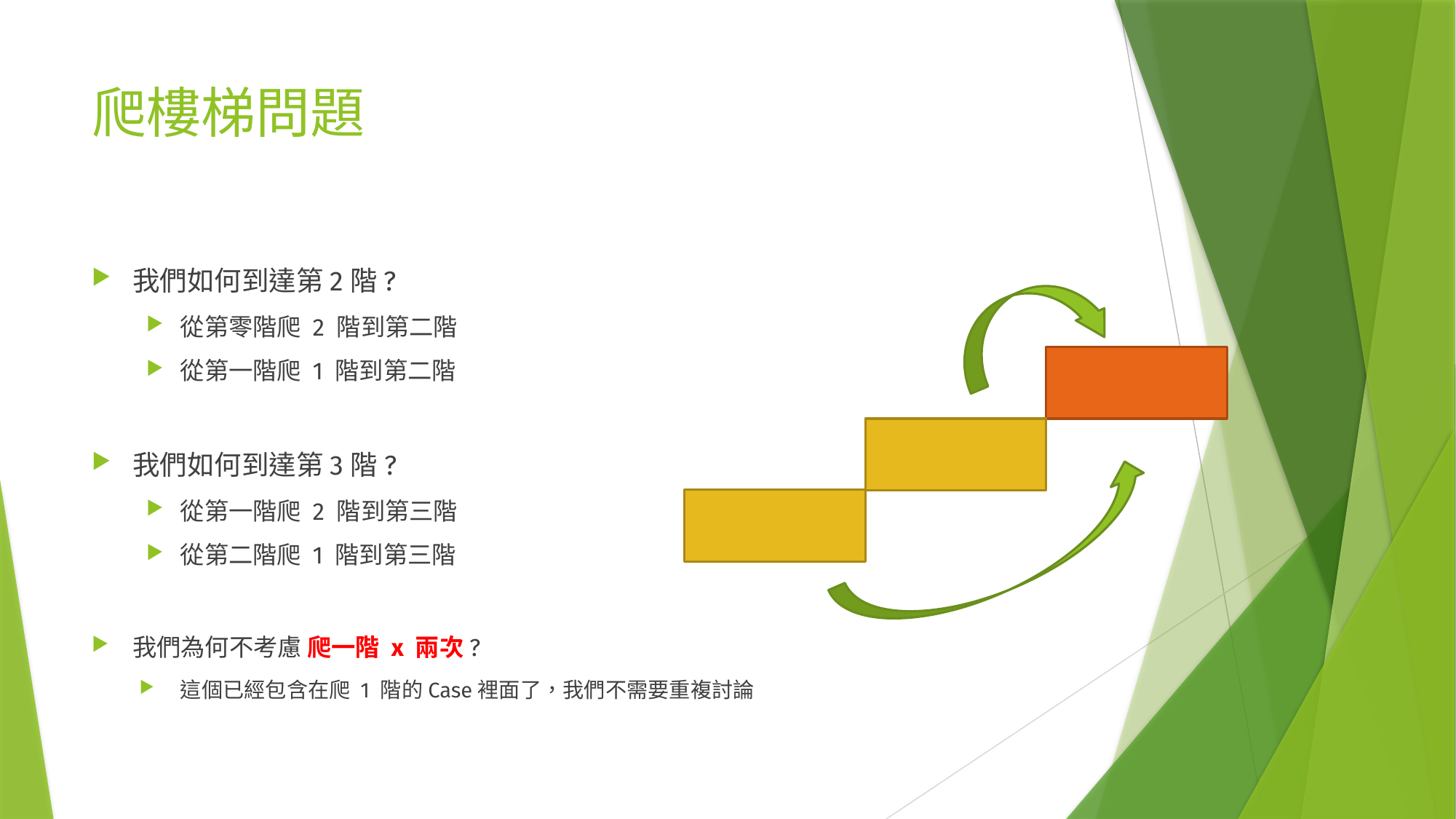

# 爬樓梯問題
我們如何到達第2階?
從第零階爬 2 階到第二階
從第一階爬 1 階到第二階

我們如何到達第3階?
從第一階爬 2 階到第三階
從第二階爬 1 階到第三階

我們為何不考慮 爬一階 x 兩次?
這個已經包含在爬 1 階的Case裡面了，我們不需要重複討論